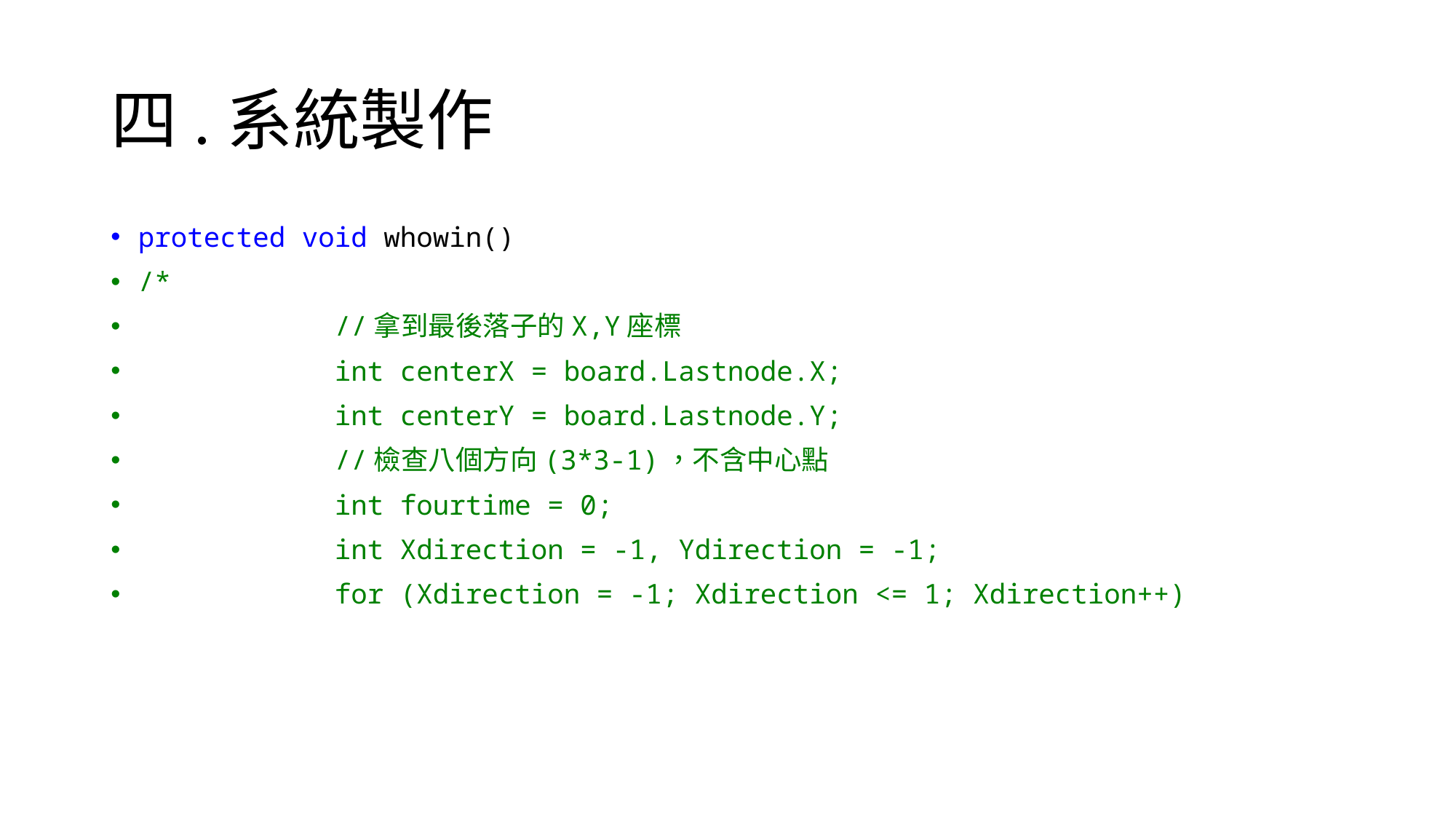

# 四.系統製作
protected void whowin()
/*
            //拿到最後落子的X,Y座標
            int centerX = board.Lastnode.X;
            int centerY = board.Lastnode.Y;
            //檢查八個方向(3*3-1)，不含中心點
            int fourtime = 0;
            int Xdirection = -1, Ydirection = -1;
            for (Xdirection = -1; Xdirection <= 1; Xdirection++)